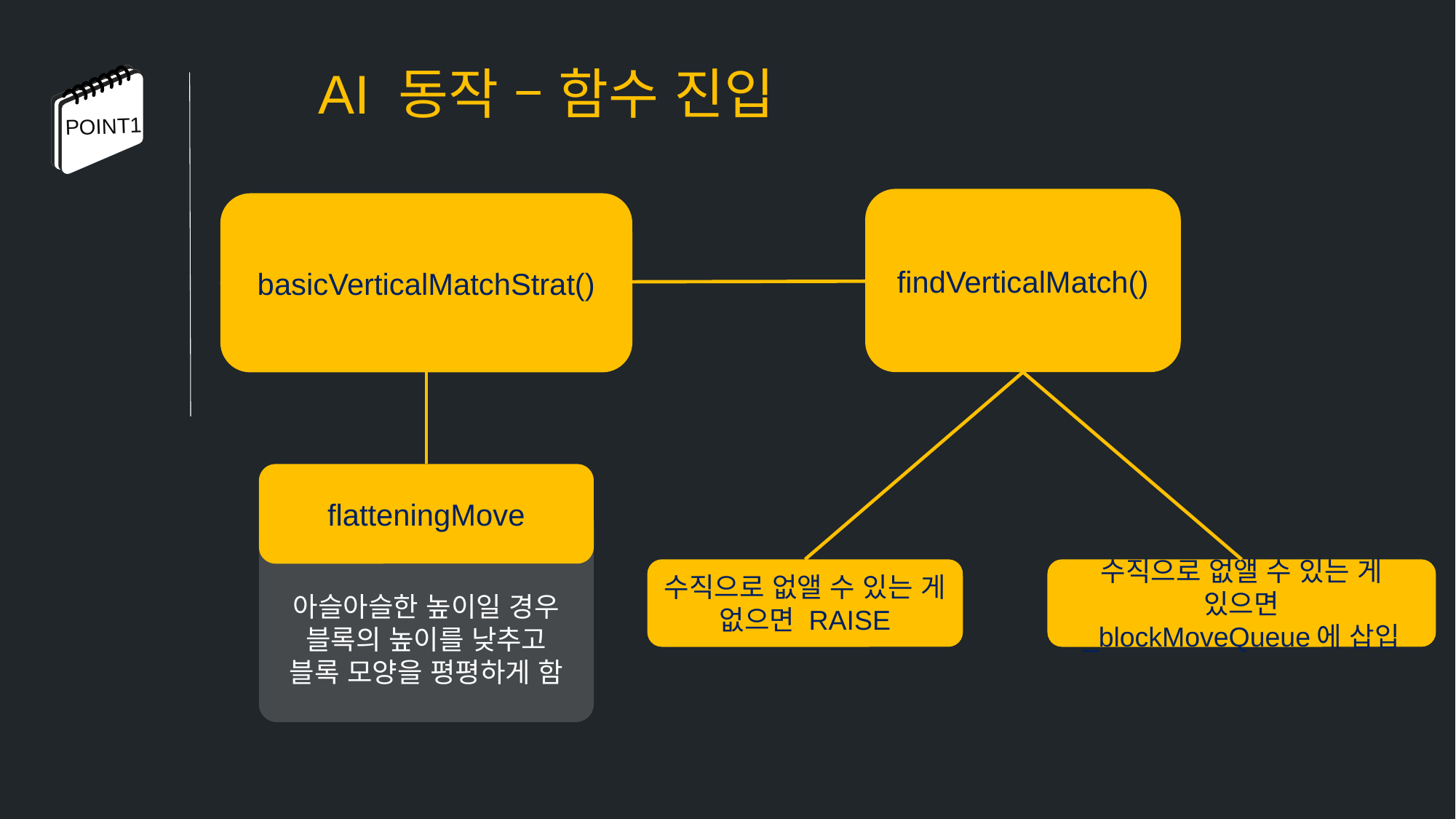

AI 동작 – 함수 진입

POINT1
findVerticalMatch()
basicVerticalMatchStrat()
flatteningMove

아슬아슬한 높이일 경우
블록의 높이를 낮추고
블록 모양을 평평하게 함
수직으로 없앨 수 있는 게 있으면
_blockMoveQueue에 삽입
수직으로 없앨 수 있는 게 없으면 RAISE